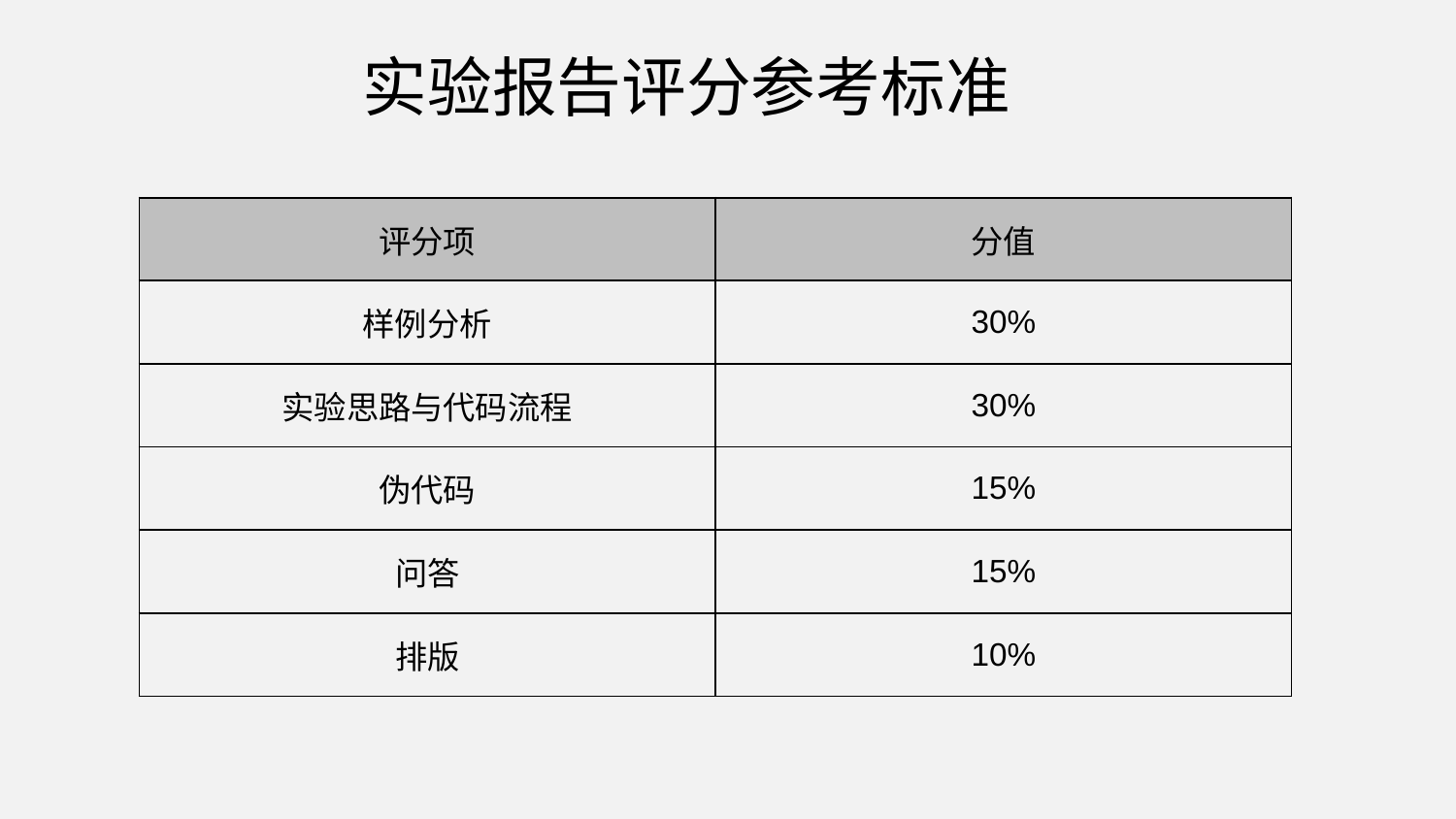

实验报告评分参考标准
| 评分项 | 分值 |
| --- | --- |
| 样例分析 | 30% |
| 实验思路与代码流程 | 30% |
| 伪代码 | 15% |
| 问答 | 15% |
| 排版 | 10% |